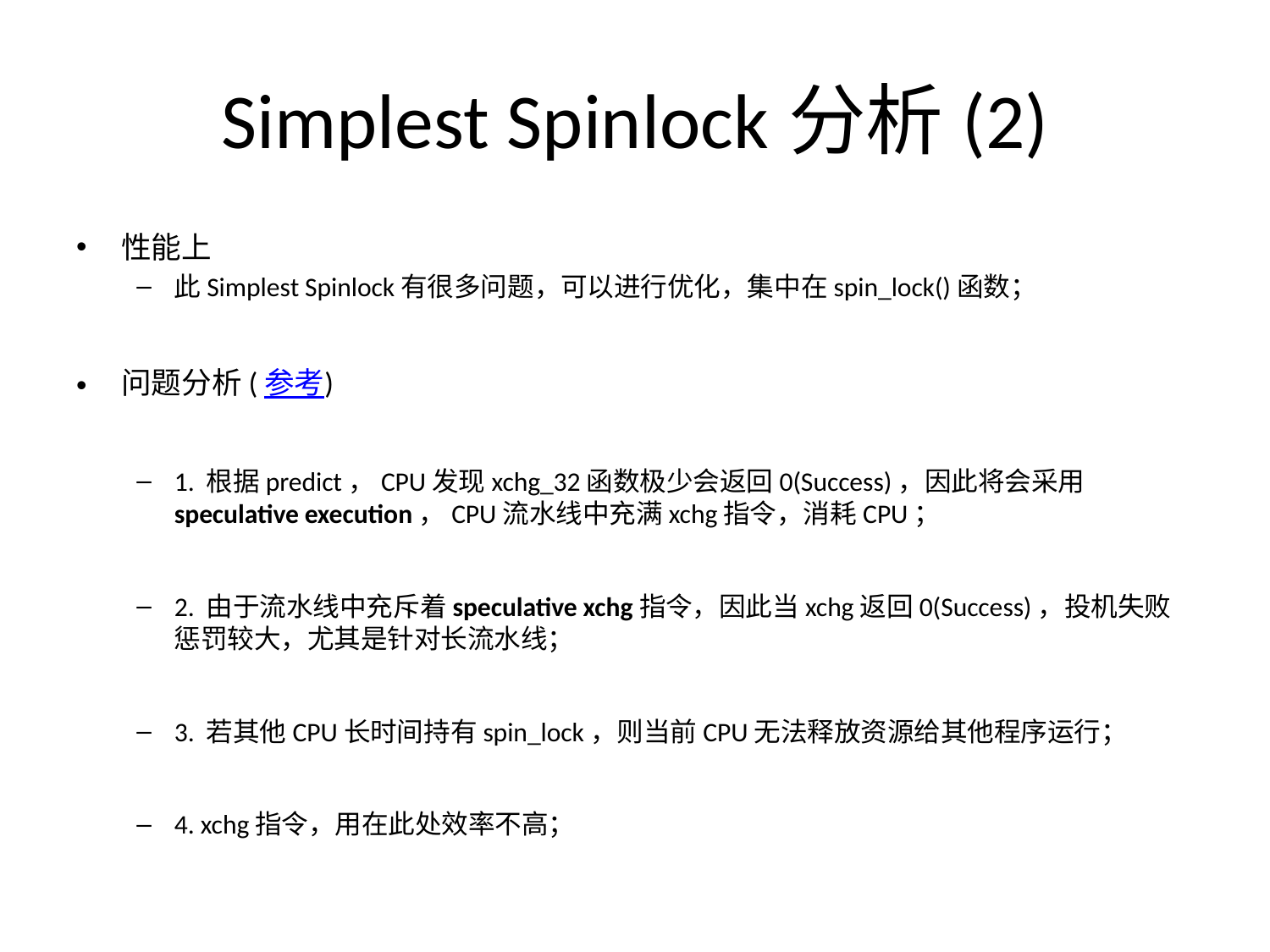

# Simplest Spinlock分析(2)
性能上
此Simplest Spinlock有很多问题，可以进行优化，集中在spin_lock()函数；

问题分析(参考)

1. 根据predict，CPU发现xchg_32函数极少会返回0(Success)，因此将会采用speculative execution，CPU流水线中充满xchg指令，消耗CPU；

2. 由于流水线中充斥着speculative xchg指令，因此当xchg返回0(Success)，投机失败惩罚较大，尤其是针对长流水线；

3. 若其他CPU长时间持有spin_lock，则当前CPU无法释放资源给其他程序运行；

4. xchg指令，用在此处效率不高；